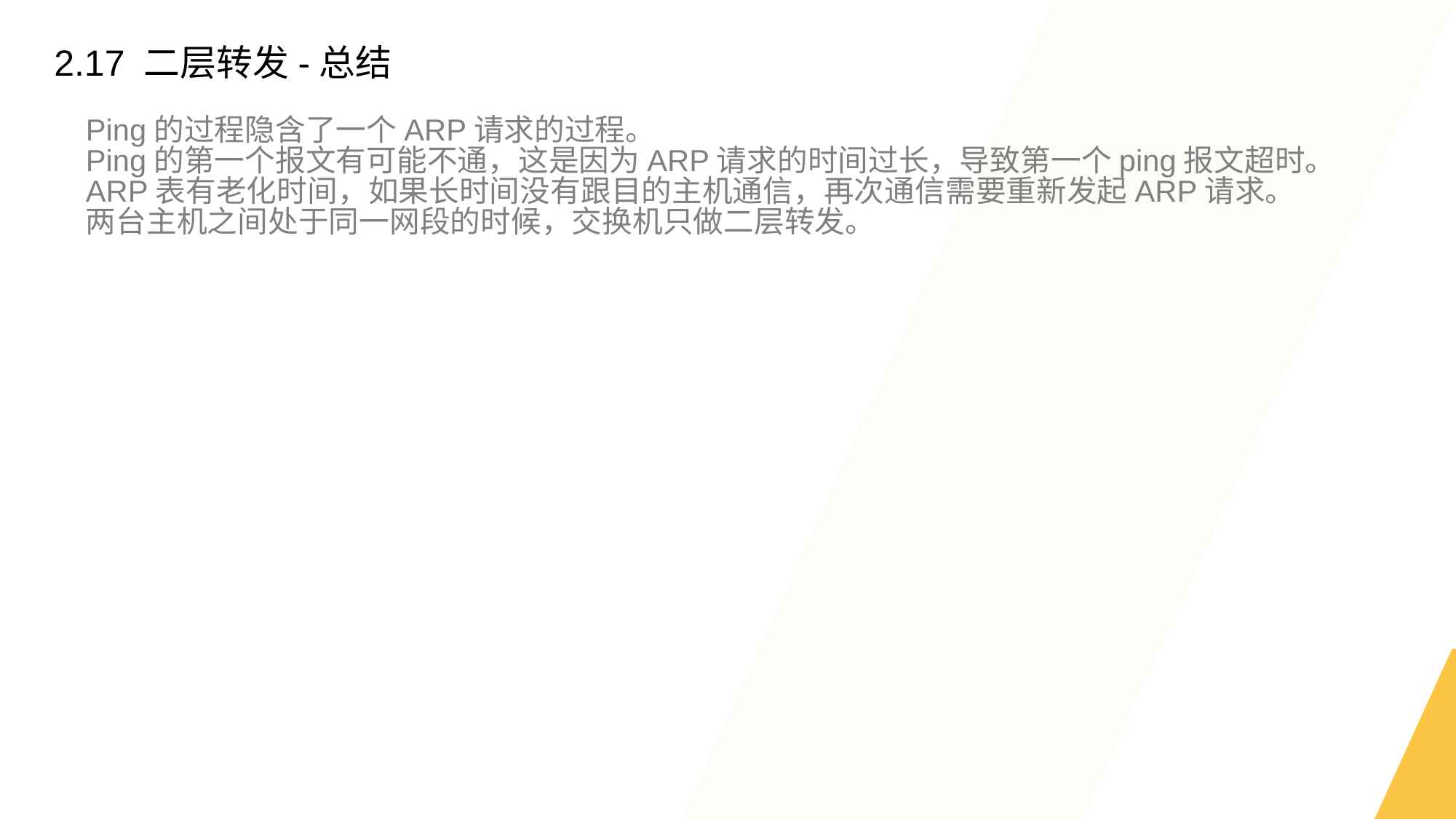

2.17 二层转发-总结

Ping的过程隐含了一个ARP请求的过程。
Ping的第一个报文有可能不通，这是因为ARP请求的时间过长，导致第一个ping报文超时。
ARP表有老化时间，如果长时间没有跟目的主机通信，再次通信需要重新发起ARP请求。
两台主机之间处于同一网段的时候，交换机只做二层转发。